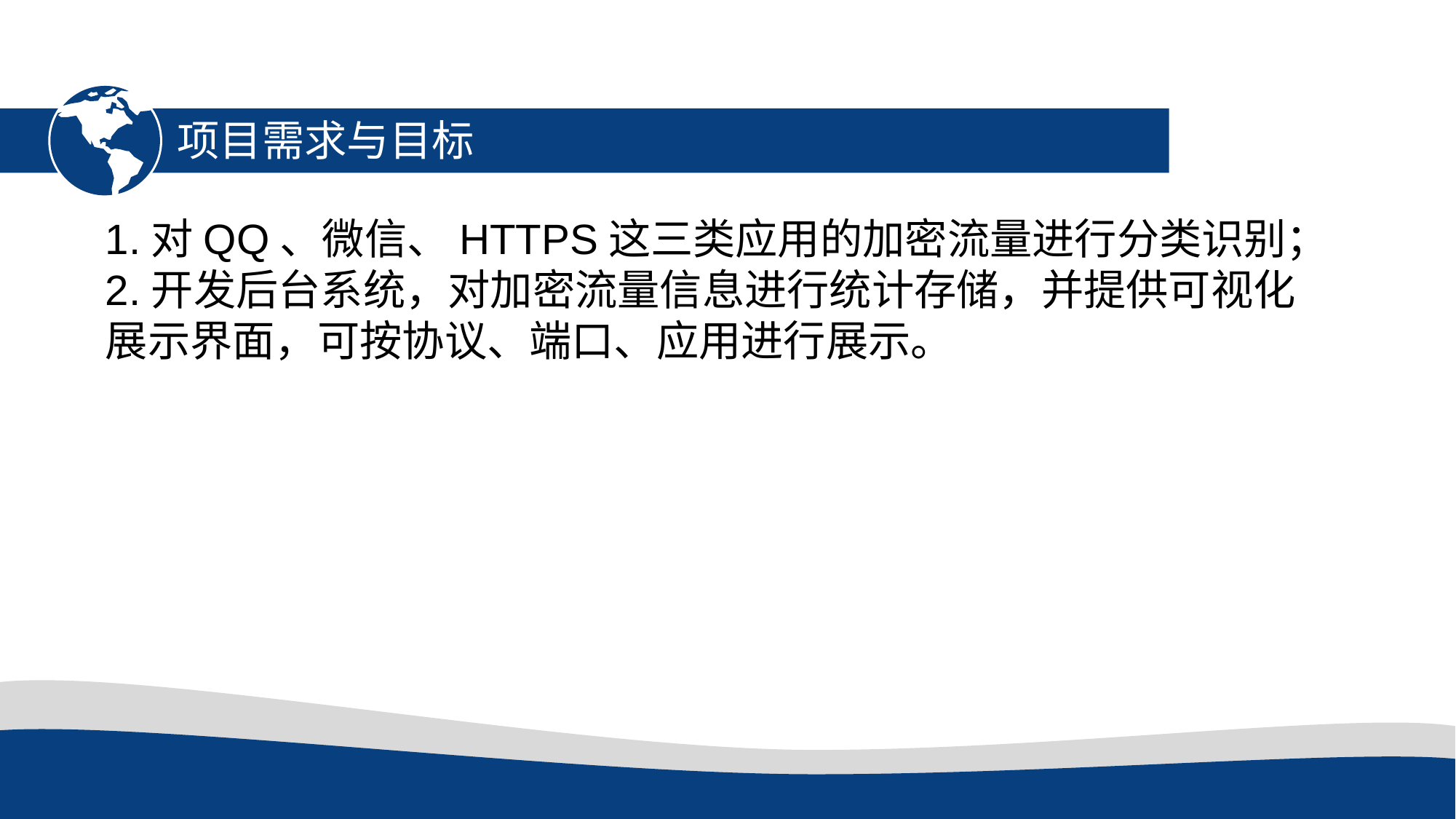

项目需求与目标
1.对QQ、微信、HTTPS这三类应用的加密流量进行分类识别；
2.开发后台系统，对加密流量信息进行统计存储，并提供可视化展示界面，可按协议、端口、应用进行展示。